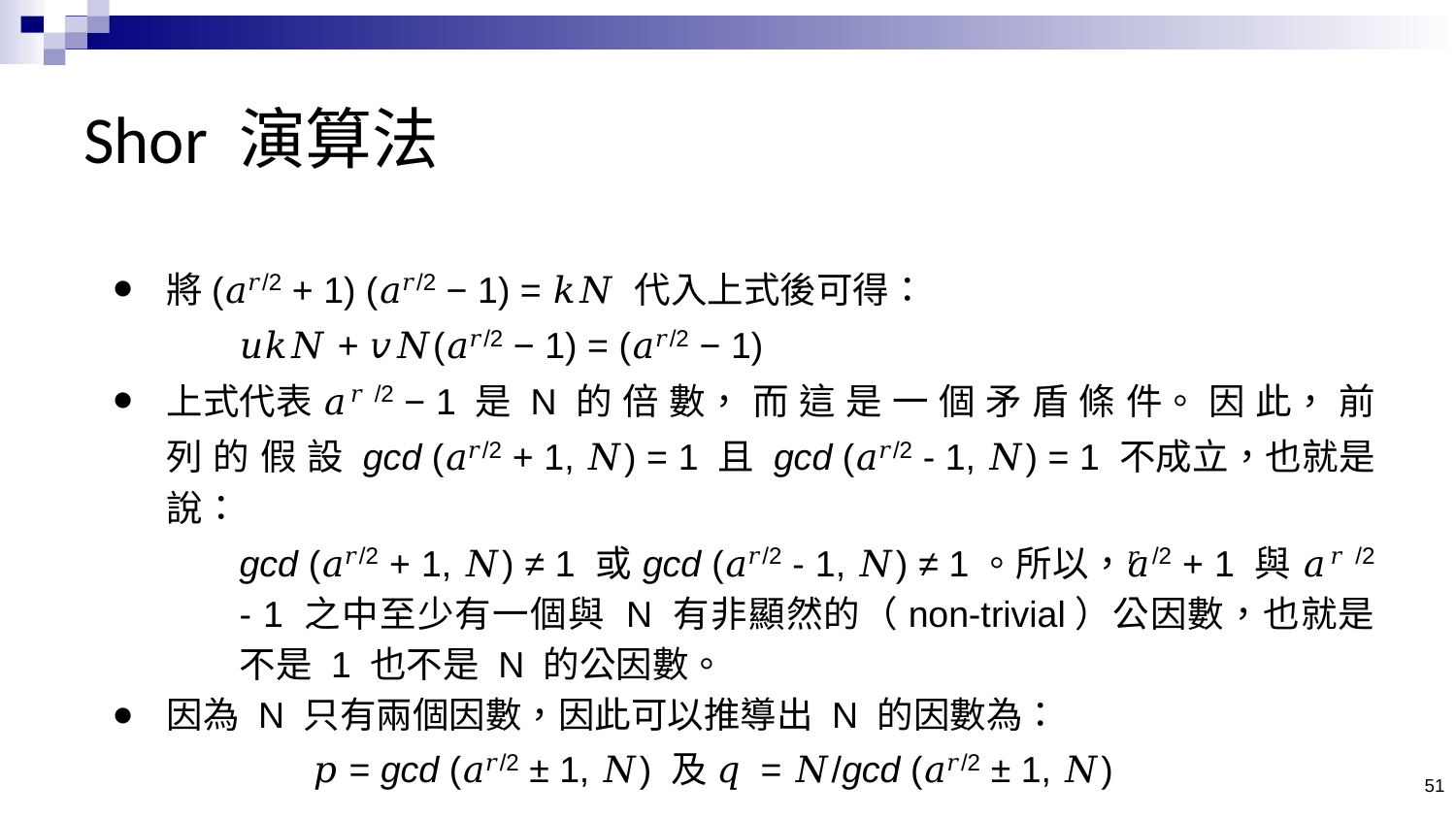

# Shor 演算法
將(𝑎𝑟/2 + 1) (𝑎𝑟/2 − 1) = 𝑘𝑁 代入上式後可得：
𝑢𝑘𝑁 + 𝑣𝑁(𝑎𝑟/2 − 1) = (𝑎𝑟/2 − 1)
上式代表 𝑎𝑟/2 − 1 是 N 的 倍 數， 而 這 是 一 個 矛 盾 條 件。 因 此， 前 列 的 假 設 gcd (𝑎𝑟/2 + 1, 𝑁) = 1 且 gcd (𝑎𝑟/2 - 1, 𝑁) = 1 不成立，也就是說：
gcd (𝑎𝑟/2 + 1, 𝑁) ≠ 1 或 gcd (𝑎𝑟/2 - 1, 𝑁) ≠ 1。所以，𝑎𝑟/2 + 1 與 𝑎𝑟/2 - 1 之中至少有一個與 N 有非顯然的（non-trivial）公因數，也就是不是 1 也不是 N 的公因數。
因為 N 只有兩個因數，因此可以推導出 N 的因數為：
	𝑝 = gcd (𝑎𝑟/2 ± 1, 𝑁) 及 𝑞 = 𝑁/gcd (𝑎𝑟/2 ± 1, 𝑁)
51